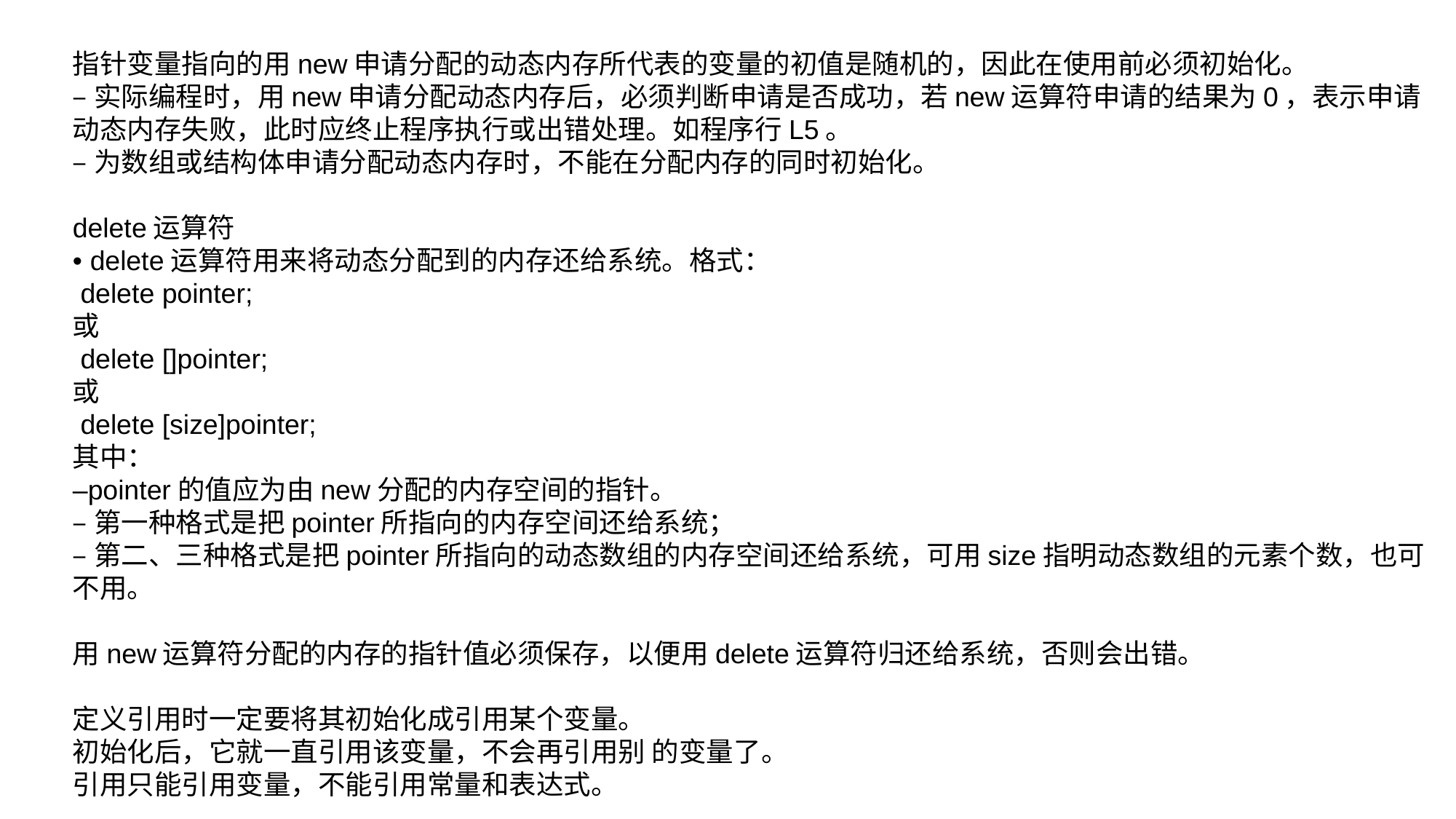

指针变量指向的用new申请分配的动态内存所代表的变量的初值是随机的，因此在使用前必须初始化。
–实际编程时，用new申请分配动态内存后，必须判断申请是否成功，若new运算符申请的结果为0，表示申请动态内存失败，此时应终止程序执行或出错处理。如程序行L5。
–为数组或结构体申请分配动态内存时，不能在分配内存的同时初始化。

delete运算符
• delete运算符用来将动态分配到的内存还给系统。格式：
 delete pointer;
或
 delete []pointer;
或
 delete [size]pointer;
其中：
–pointer的值应为由new分配的内存空间的指针。
–第一种格式是把pointer所指向的内存空间还给系统；
–第二、三种格式是把pointer所指向的动态数组的内存空间还给系统，可用size指明动态数组的元素个数，也可不用。

用new运算符分配的内存的指针值必须保存，以便用delete运算符归还给系统，否则会出错。

定义引用时一定要将其初始化成引用某个变量。
初始化后，它就一直引用该变量，不会再引用别 的变量了。
引用只能引用变量，不能引用常量和表达式。